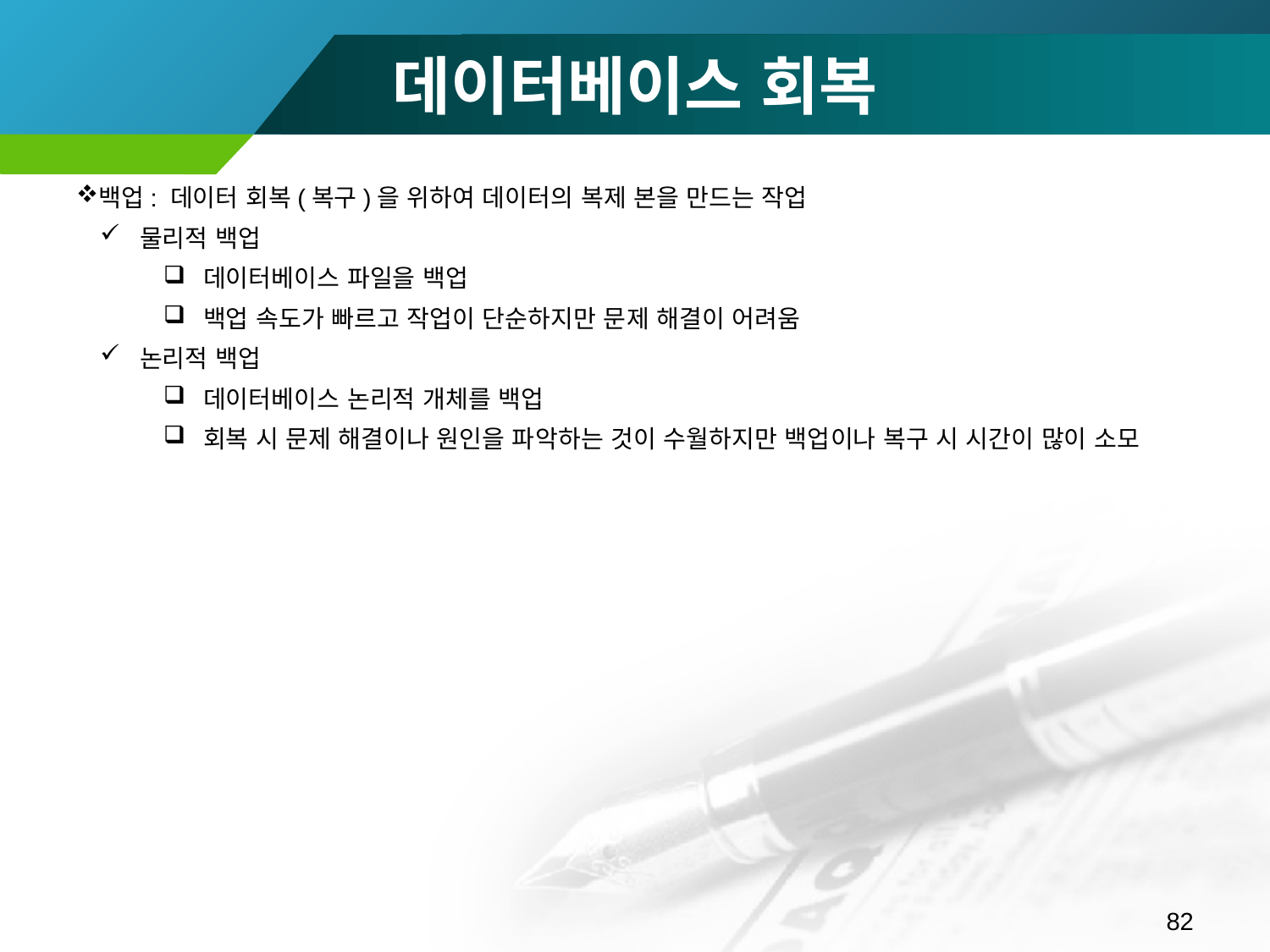

# 데이터베이스 회복
백업: 데이터 회복(복구)을 위하여 데이터의 복제 본을 만드는 작업
물리적 백업
데이터베이스 파일을 백업
백업 속도가 빠르고 작업이 단순하지만 문제 해결이 어려움
논리적 백업
데이터베이스 논리적 개체를 백업
회복 시 문제 해결이나 원인을 파악하는 것이 수월하지만 백업이나 복구 시 시간이 많이 소모
82